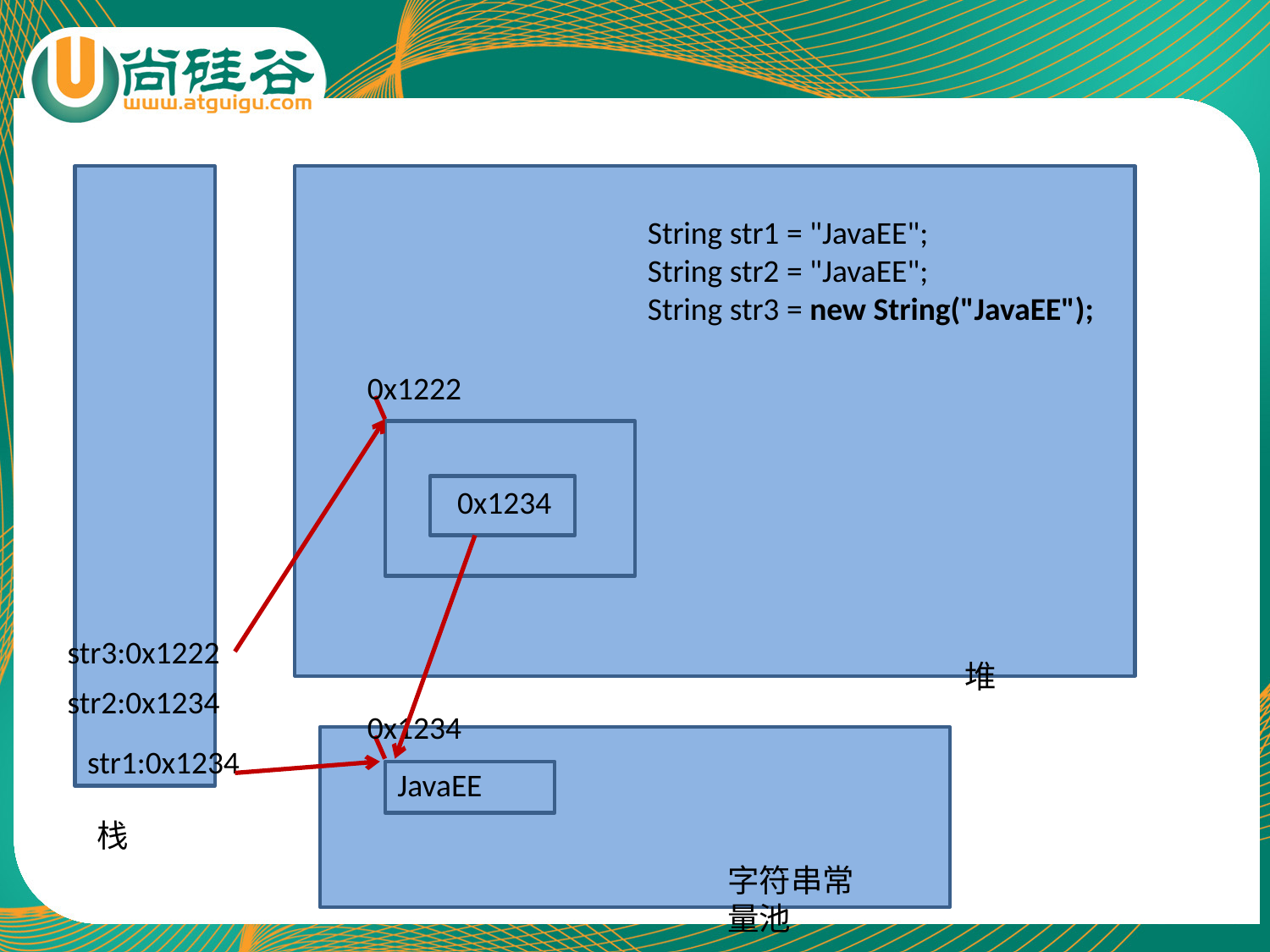

String str1 = "JavaEE";
String str2 = "JavaEE";
String str3 = new String("JavaEE");
0x1222

0x1234
str3:0x1222
堆
str2:0x1234
0x1234

str1:0x1234
JavaEE

栈
字符串常量池